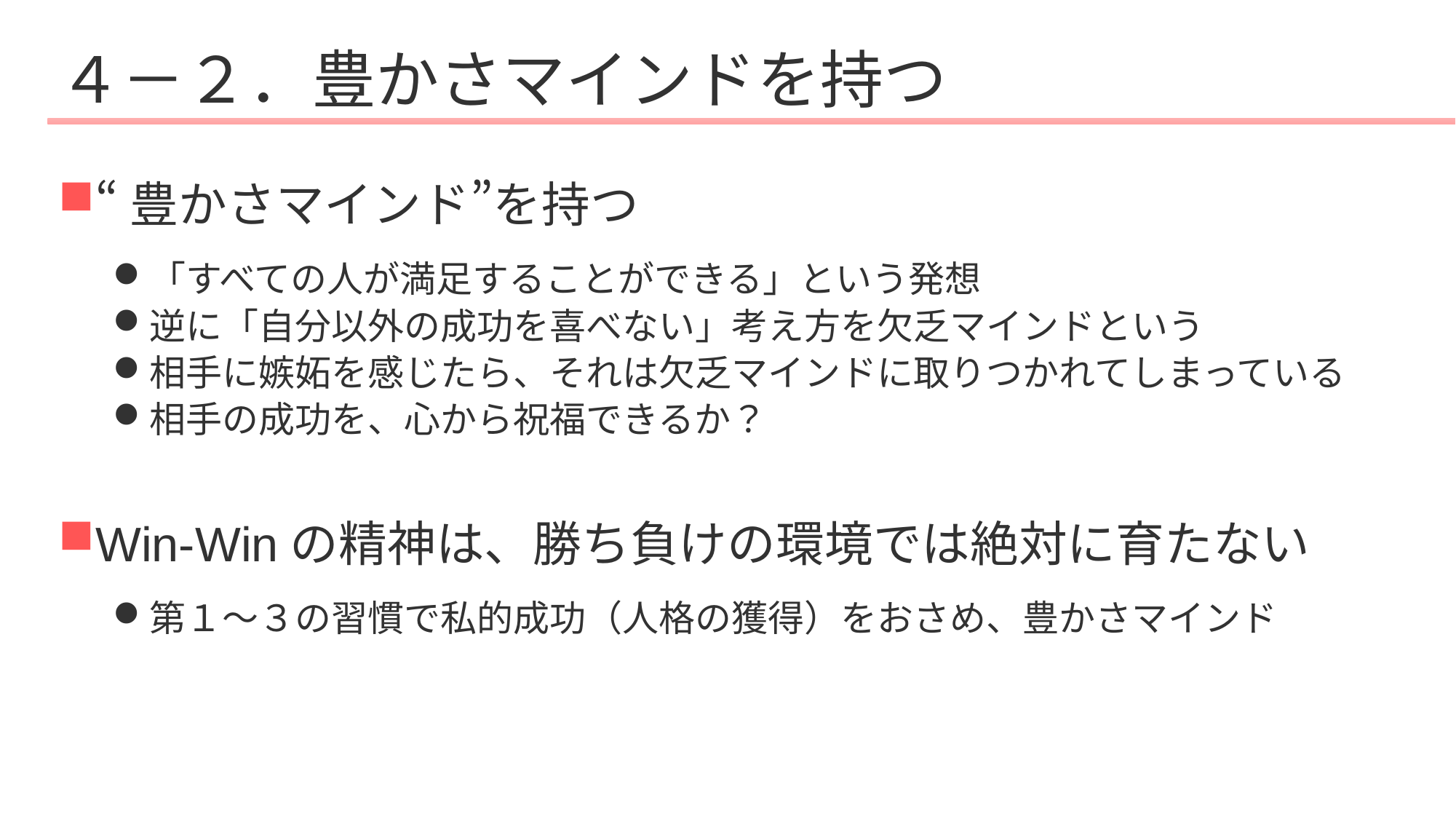

# ４－２．豊かさマインドを持つ
“豊かさマインド”を持つ
「すべての人が満足することができる」という発想
逆に「自分以外の成功を喜べない」考え方を欠乏マインドという
相手に嫉妬を感じたら、それは欠乏マインドに取りつかれてしまっている
相手の成功を、心から祝福できるか？
Win-Winの精神は、勝ち負けの環境では絶対に育たない
第１～３の習慣で私的成功（人格の獲得）をおさめ、豊かさマインド
45